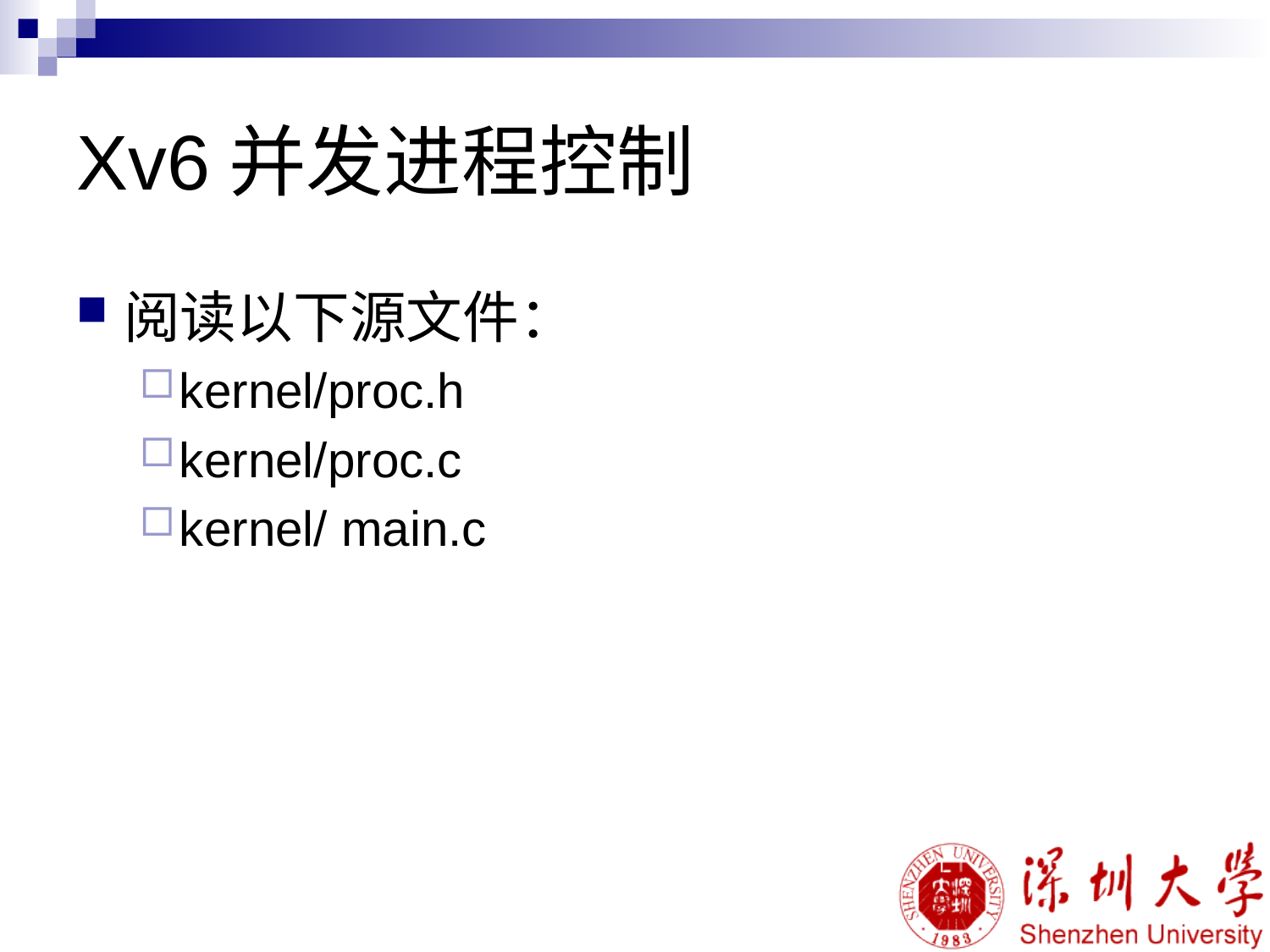

# Xv6并发进程控制
阅读以下源文件：
kernel/proc.h
kernel/proc.c
kernel/ main.c